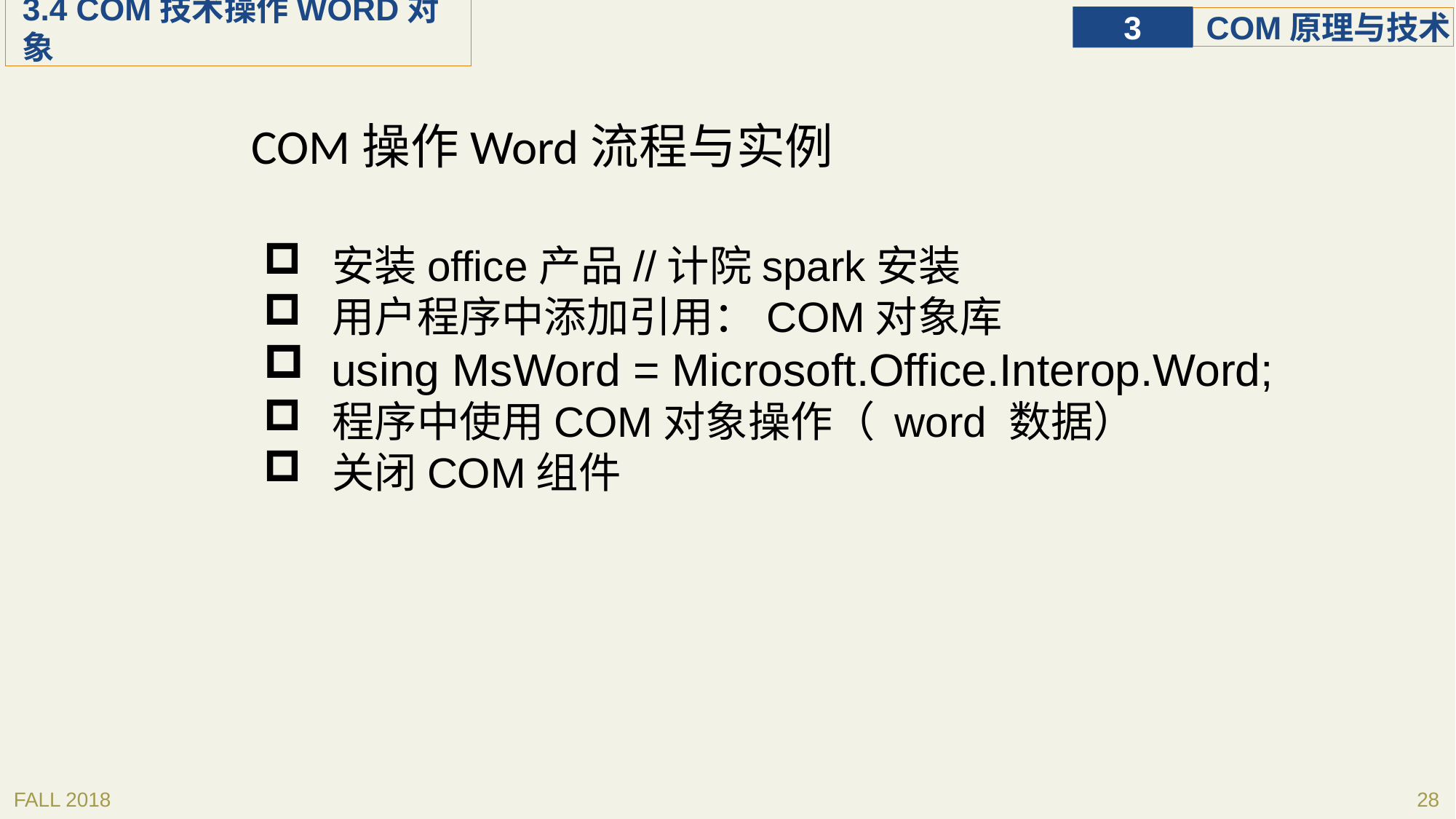

COM操作Word流程与实例
  安装office产品//计院spark安装
  用户程序中添加引用：COM对象库
  using MsWord = Microsoft.Office.Interop.Word;
  程序中使用COM对象操作（ word 数据）
  关闭COM组件